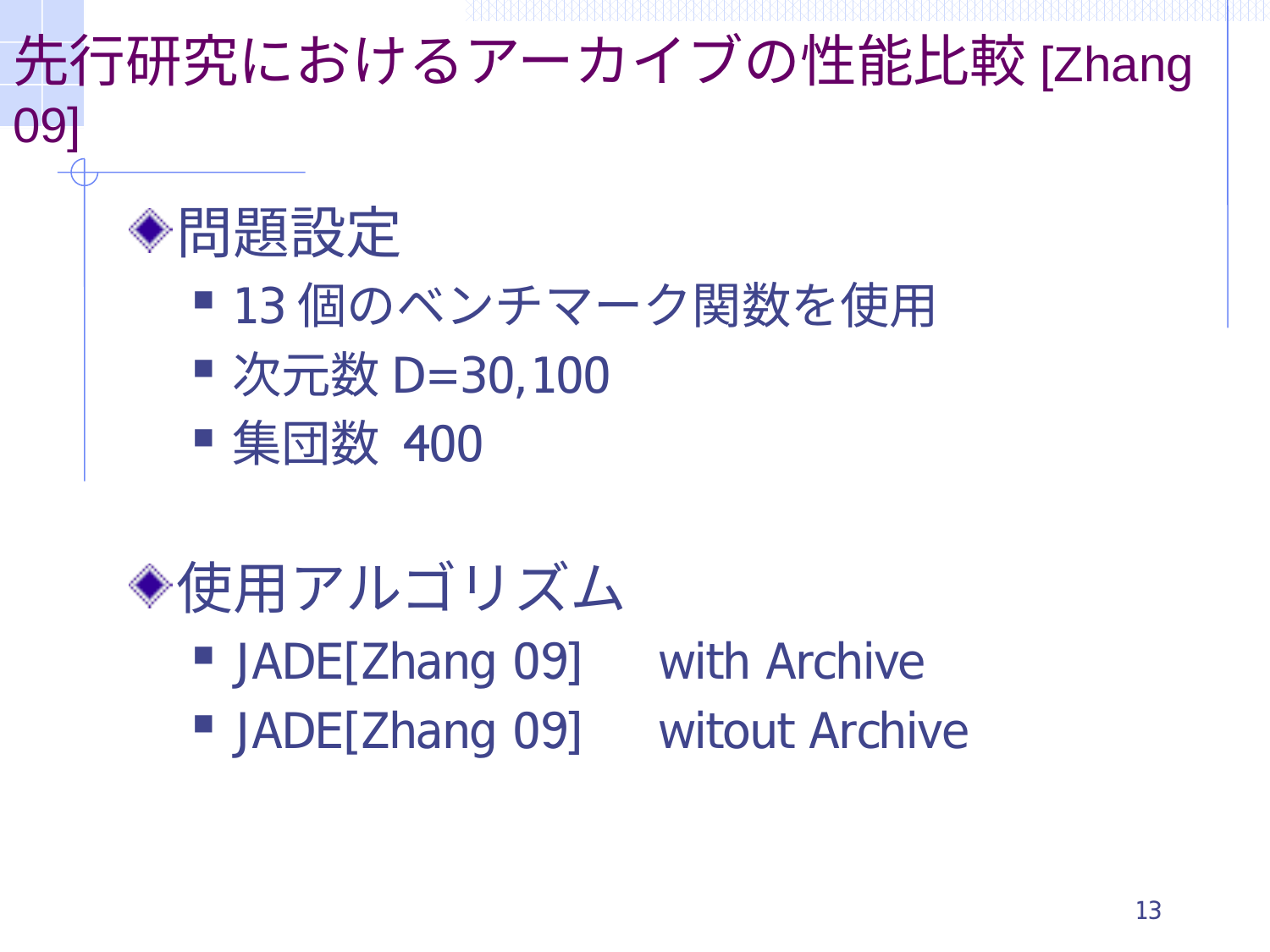

# 先行研究におけるアーカイブの性能比較[Zhang 09]
問題設定
13個のベンチマーク関数を使用
次元数D=30,100
集団数 400

使用アルゴリズム
JADE[Zhang 09]　with Archive
JADE[Zhang 09]　witout Archive

13